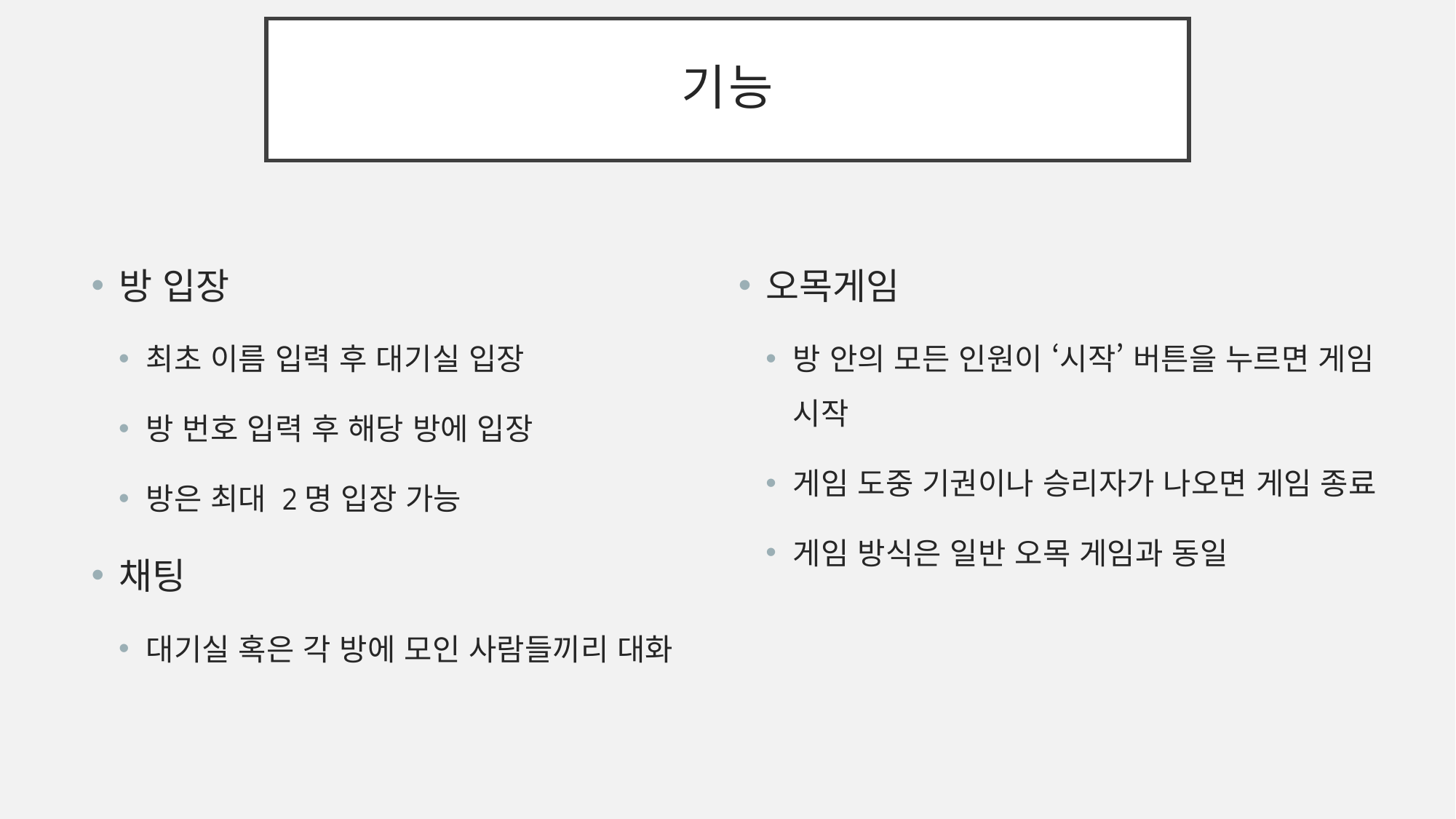

# 기능
오목게임
방 안의 모든 인원이 ‘시작’ 버튼을 누르면 게임 시작
게임 도중 기권이나 승리자가 나오면 게임 종료
게임 방식은 일반 오목 게임과 동일
방 입장
최초 이름 입력 후 대기실 입장
방 번호 입력 후 해당 방에 입장
방은 최대 2명 입장 가능
채팅
대기실 혹은 각 방에 모인 사람들끼리 대화